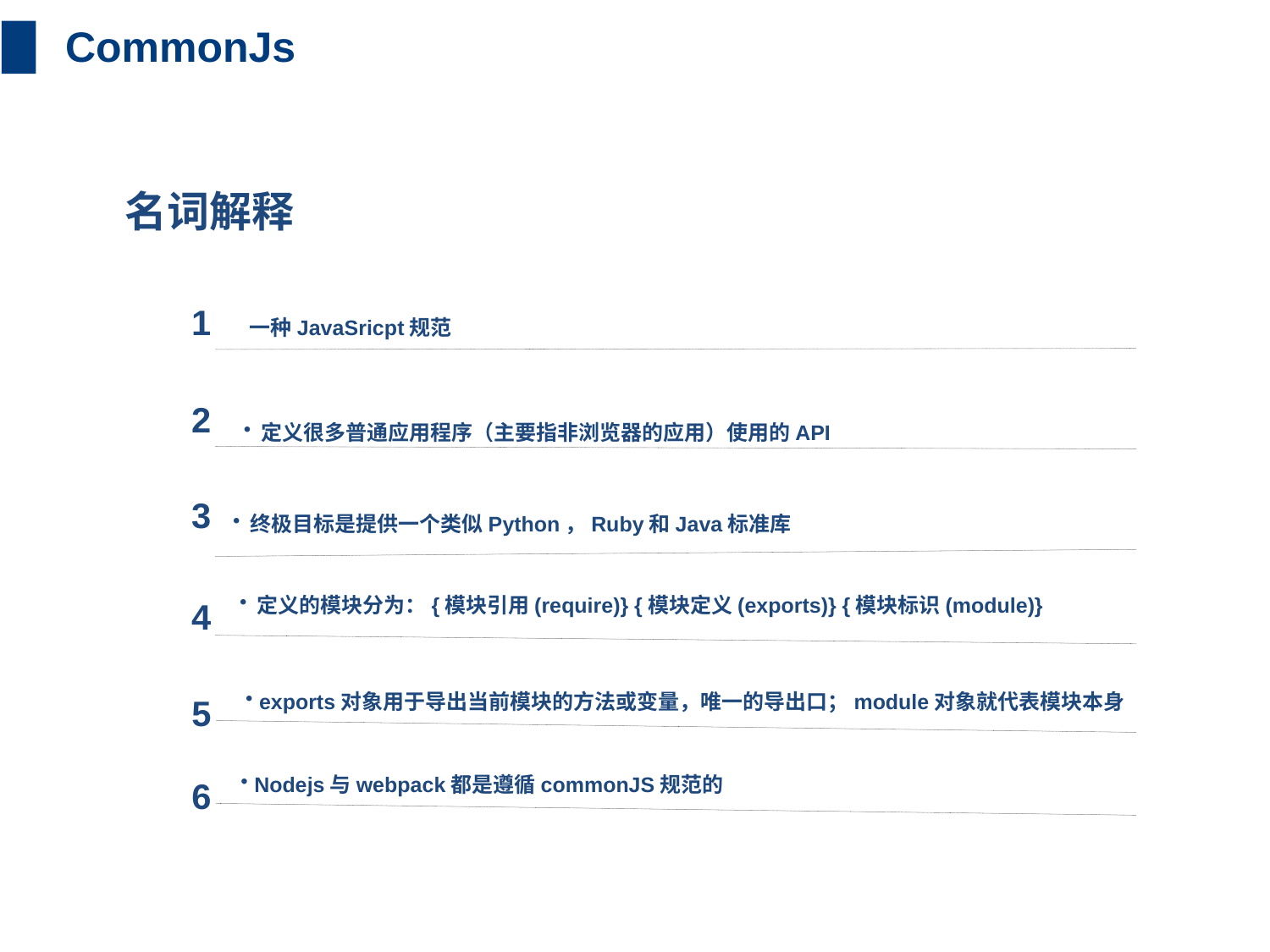

CommonJs

名词解释
1
 一种JavaSricpt规范

2
 定义很多普通应用程序（主要指非浏览器的应用）使用的API

3
 终极目标是提供一个类似Python，Ruby和Java标准库

 定义的模块分为：{模块引用(require)} {模块定义(exports)} {模块标识(module)}
4

 exports对象用于导出当前模块的方法或变量，唯一的导出口；module对象就代表模块本身
5

 Nodejs与webpack都是遵循commonJS规范的
6